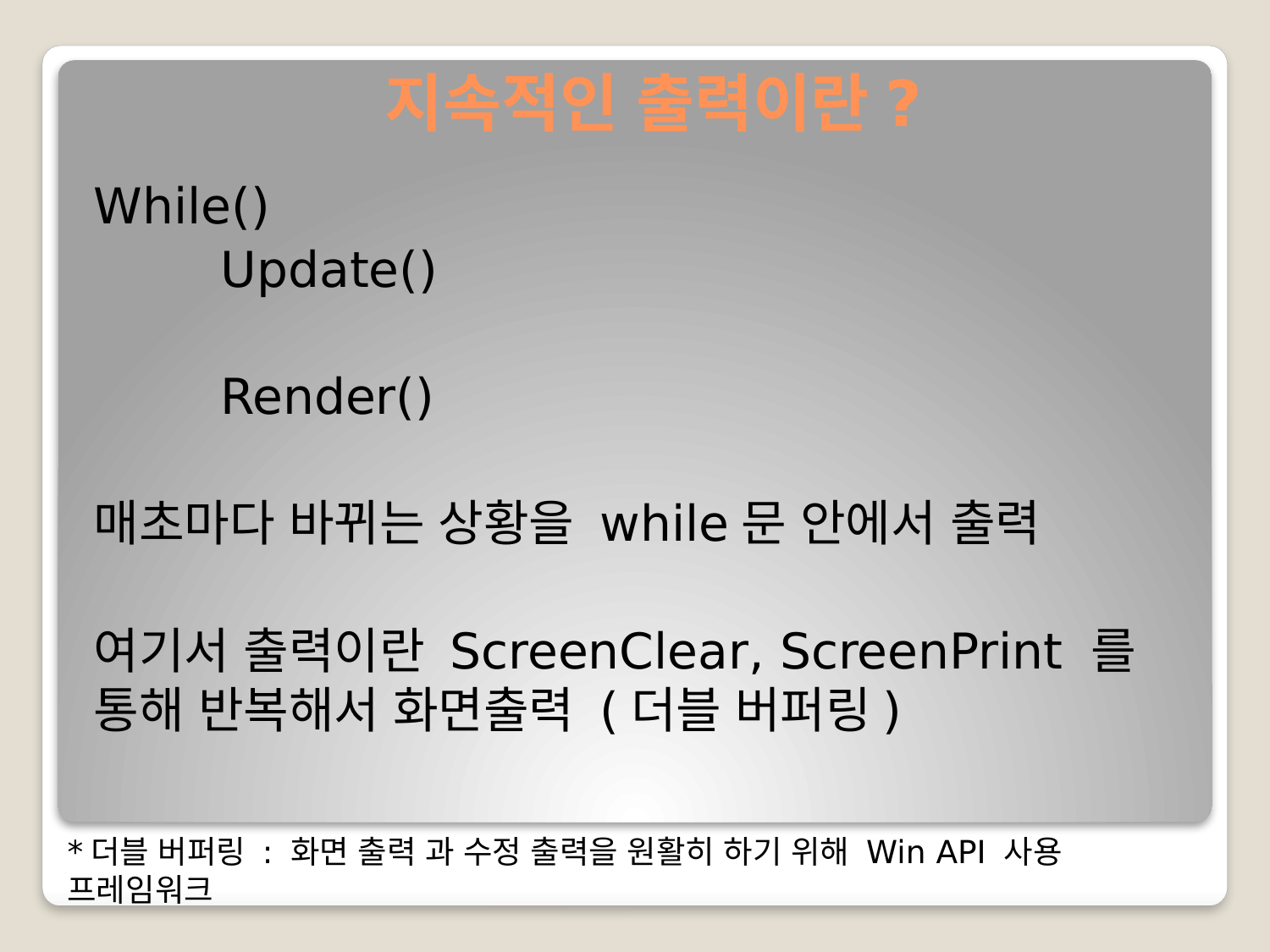

# 지속적인 출력이란?
While()
	Update()

	Render()

매초마다 바뀌는 상황을 while문 안에서 출력

여기서 출력이란 ScreenClear, ScreenPrint 를 통해 반복해서 화면출력 (더블 버퍼링)
*더블 버퍼링 : 화면 출력 과 수정 출력을 원활히 하기 위해 Win API 사용 프레임워크